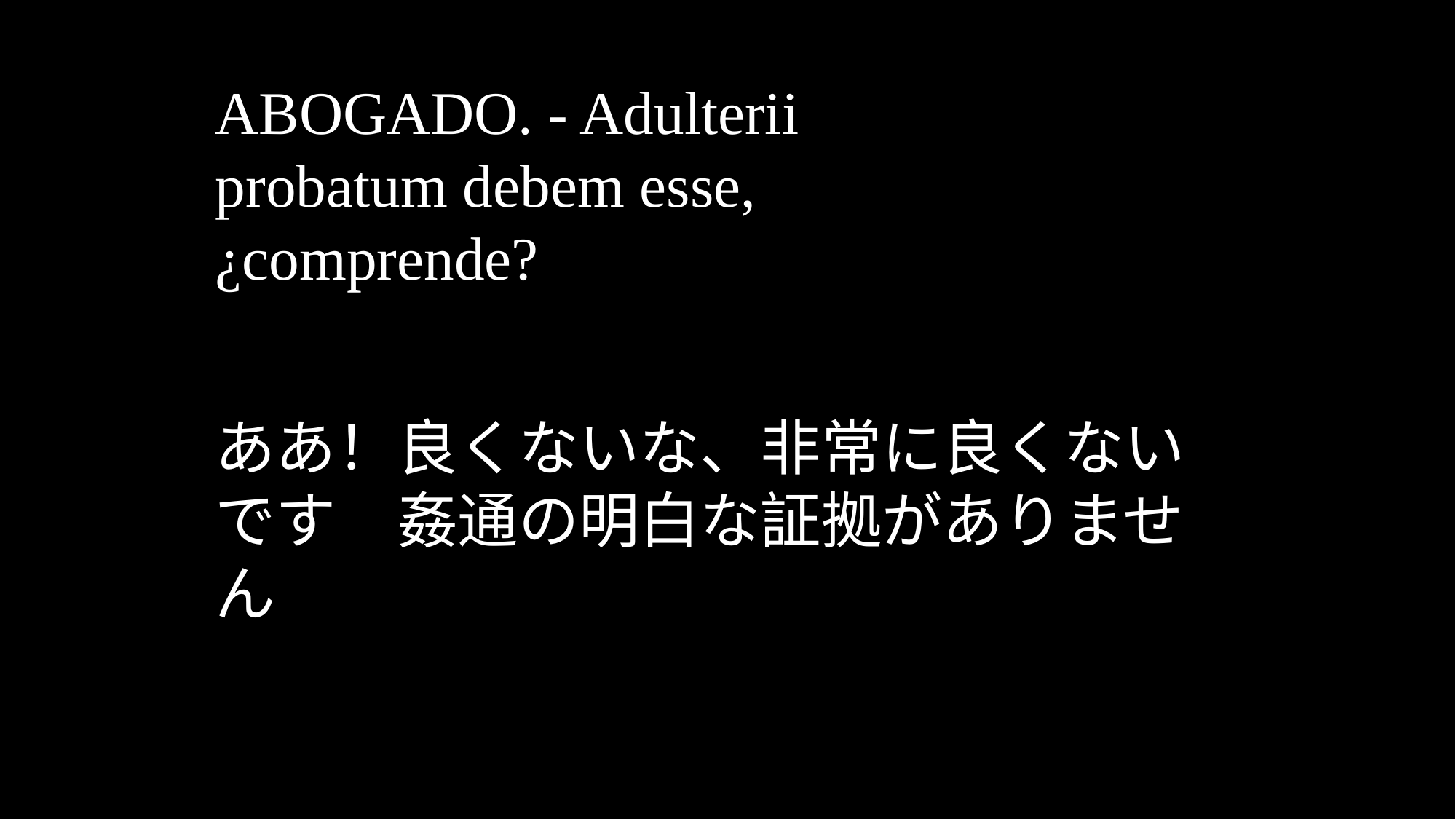

ABOGADO. - Adulterii probatum debem esse, ¿comprende?

ああ！良くないな、非常に良くないです　姦通の明白な証拠がありません